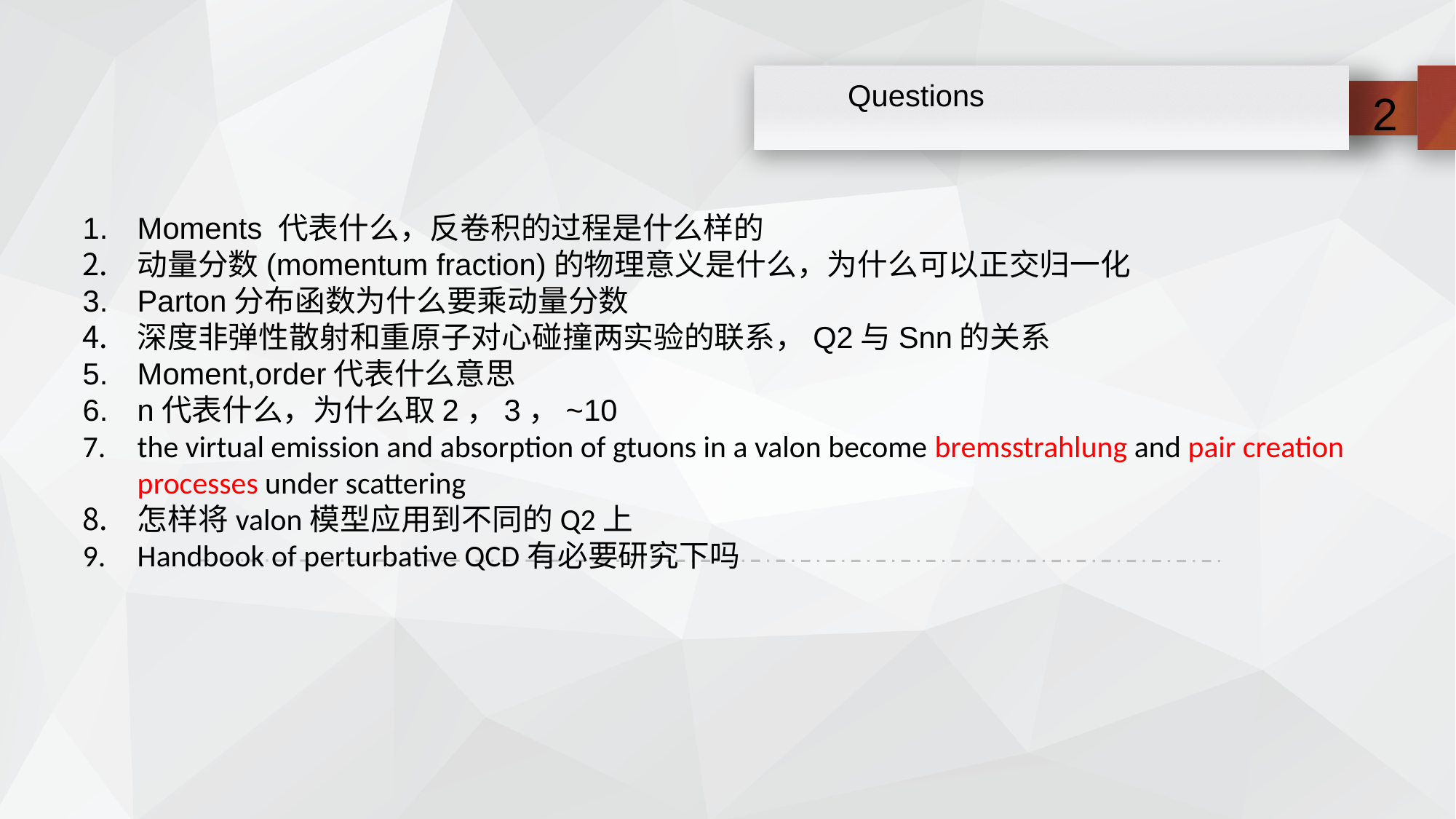

2

Questions

Moments 代表什么，反卷积的过程是什么样的
动量分数(momentum fraction)的物理意义是什么，为什么可以正交归一化
Parton分布函数为什么要乘动量分数
深度非弹性散射和重原子对心碰撞两实验的联系，Q2与Snn的关系
Moment,order代表什么意思
n代表什么，为什么取2，3，~10
the virtual emission and absorption of gtuons in a valon become bremsstrahlung and pair creation processes under scattering
怎样将valon模型应用到不同的Q2上
Handbook of perturbative QCD有必要研究下吗